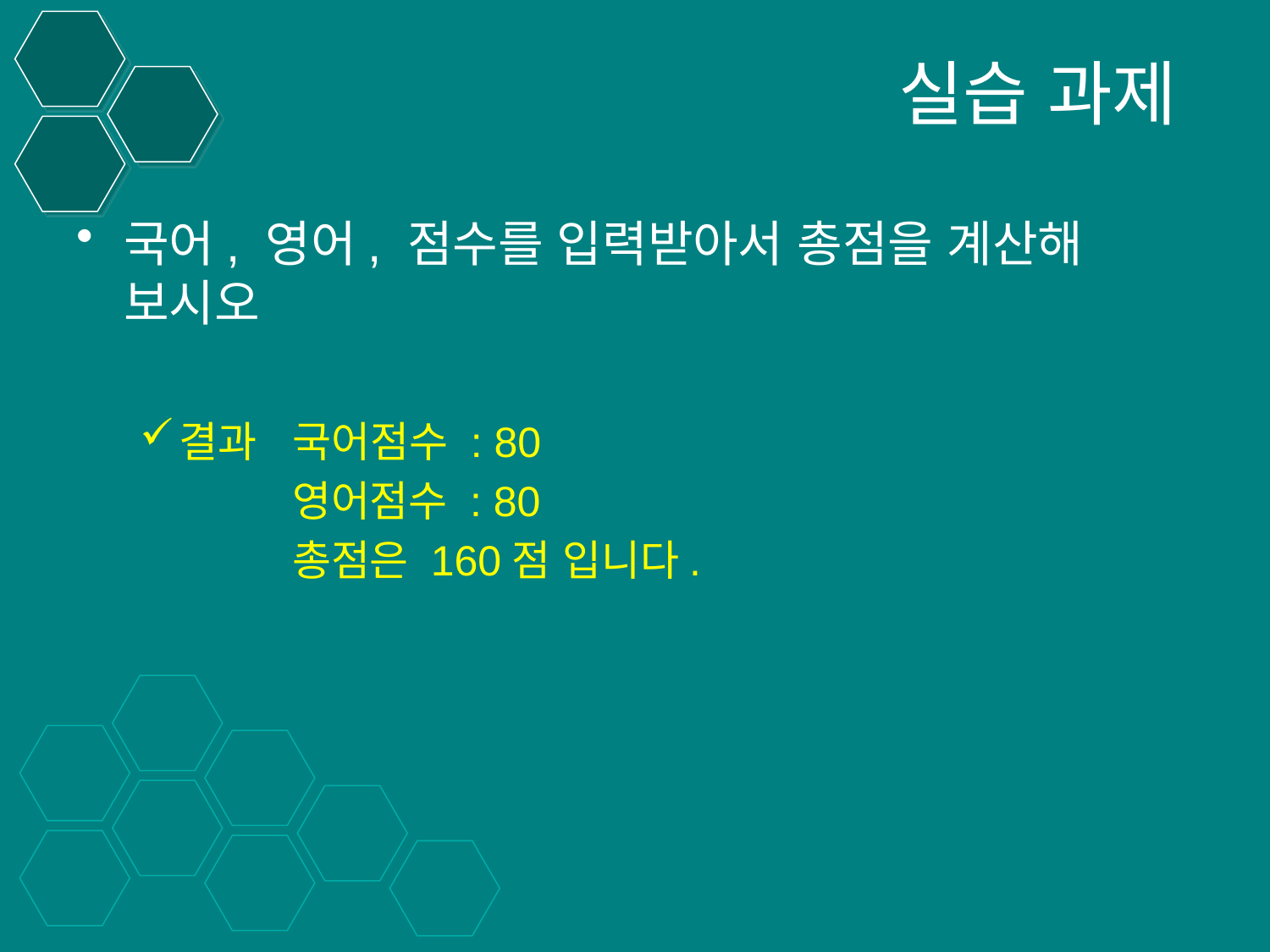

# 실습 과제
국어, 영어, 점수를 입력받아서 총점을 계산해 보시오

결과   국어점수 : 80
            영어점수 : 80
            총점은 160점 입니다.